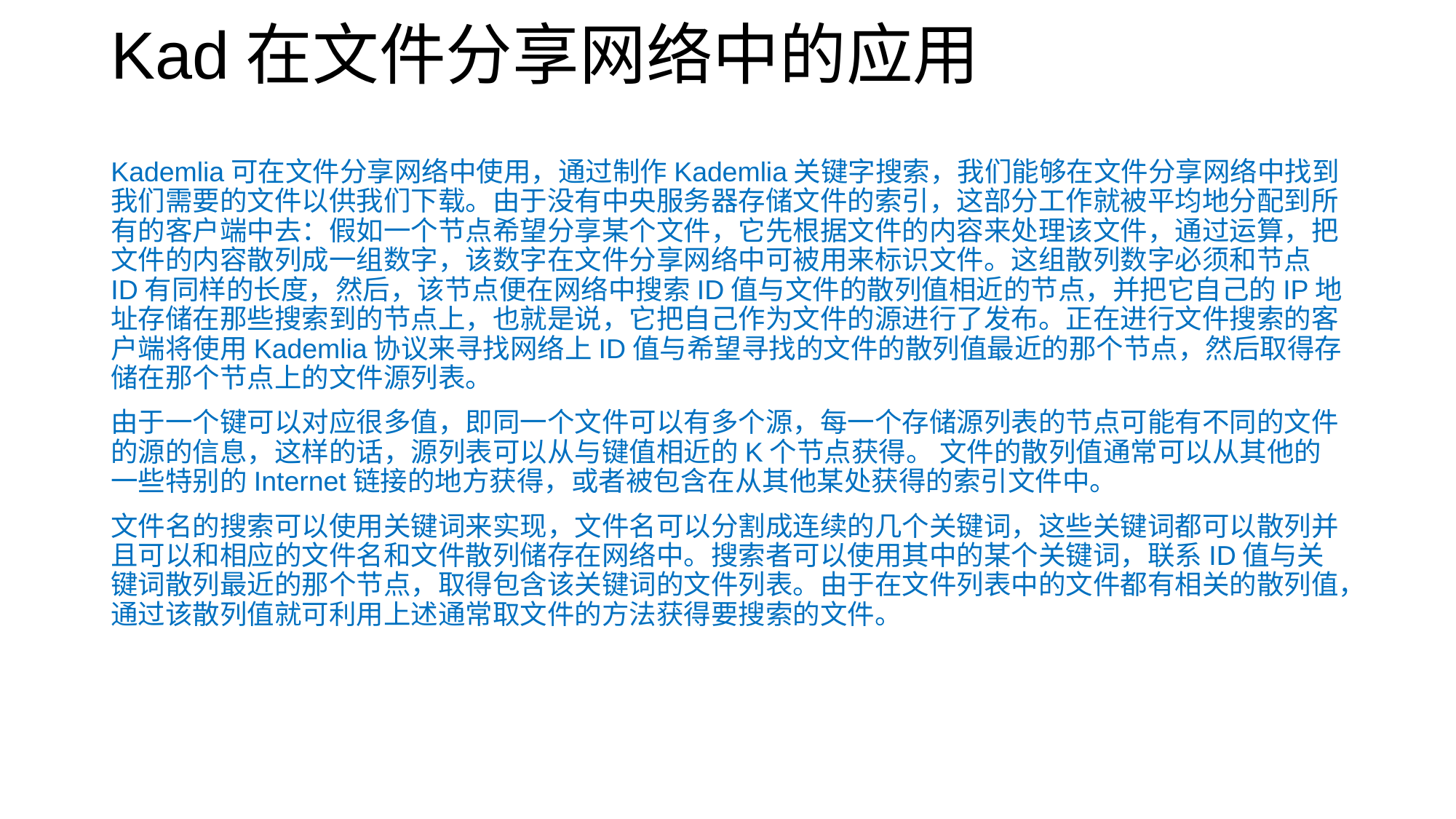

# Kad在文件分享网络中的应用
Kademlia可在文件分享网络中使用，通过制作Kademlia关键字搜索，我们能够在文件分享网络中找到我们需要的文件以供我们下载。由于没有中央服务器存储文件的索引，这部分工作就被平均地分配到所有的客户端中去：假如一个节点希望分享某个文件，它先根据文件的内容来处理该文件，通过运算，把文件的内容散列成一组数字，该数字在文件分享网络中可被用来标识文件。这组散列数字必须和节点ID有同样的长度，然后，该节点便在网络中搜索ID值与文件的散列值相近的节点，并把它自己的IP地址存储在那些搜索到的节点上，也就是说，它把自己作为文件的源进行了发布。正在进行文件搜索的客户端将使用Kademlia协议来寻找网络上ID值与希望寻找的文件的散列值最近的那个节点，然后取得存储在那个节点上的文件源列表。
由于一个键可以对应很多值，即同一个文件可以有多个源，每一个存储源列表的节点可能有不同的文件的源的信息，这样的话，源列表可以从与键值相近的K个节点获得。 文件的散列值通常可以从其他的一些特别的Internet链接的地方获得，或者被包含在从其他某处获得的索引文件中。
文件名的搜索可以使用关键词来实现，文件名可以分割成连续的几个关键词，这些关键词都可以散列并且可以和相应的文件名和文件散列储存在网络中。搜索者可以使用其中的某个关键词，联系ID值与关键词散列最近的那个节点，取得包含该关键词的文件列表。由于在文件列表中的文件都有相关的散列值，通过该散列值就可利用上述通常取文件的方法获得要搜索的文件。